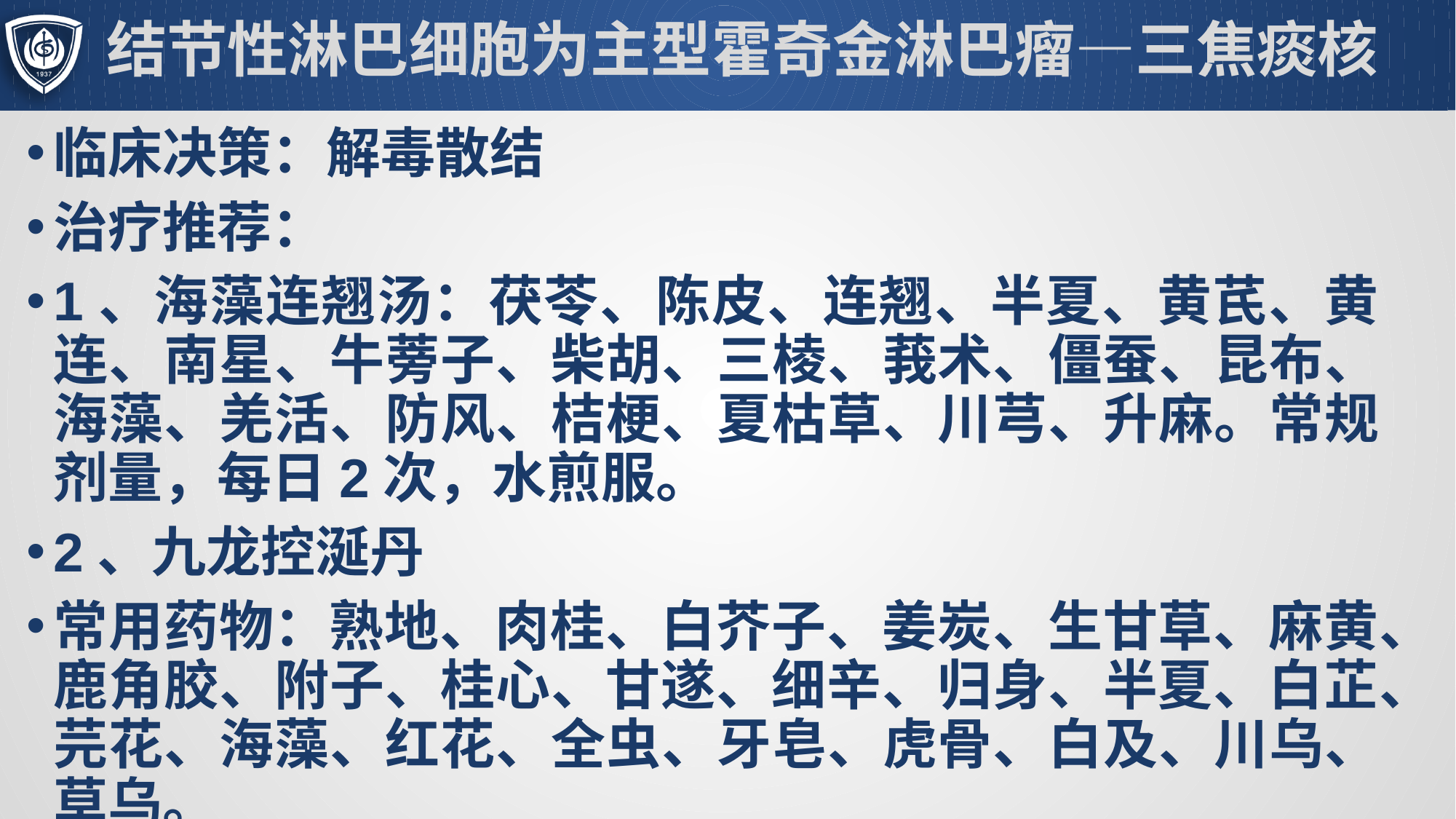

# 结节性淋巴细胞为主型霍奇金淋巴瘤—三焦痰核
临床决策：解毒散结
治疗推荐：
1、海藻连翘汤：茯苓、陈皮、连翘、半夏、黄芪、黄连、南星、牛蒡子、柴胡、三棱、莪术、僵蚕、昆布、海藻、羌活、防风、桔梗、夏枯草、川芎、升麻。常规剂量，每日2次，水煎服。
2、九龙控涎丹
常用药物：熟地、肉桂、白芥子、姜炭、生甘草、麻黄、鹿角胶、附子、桂心、甘遂、细辛、归身、半夏、白芷、芫花、海藻、红花、全虫、牙皂、虎骨、白及、川乌、草乌。